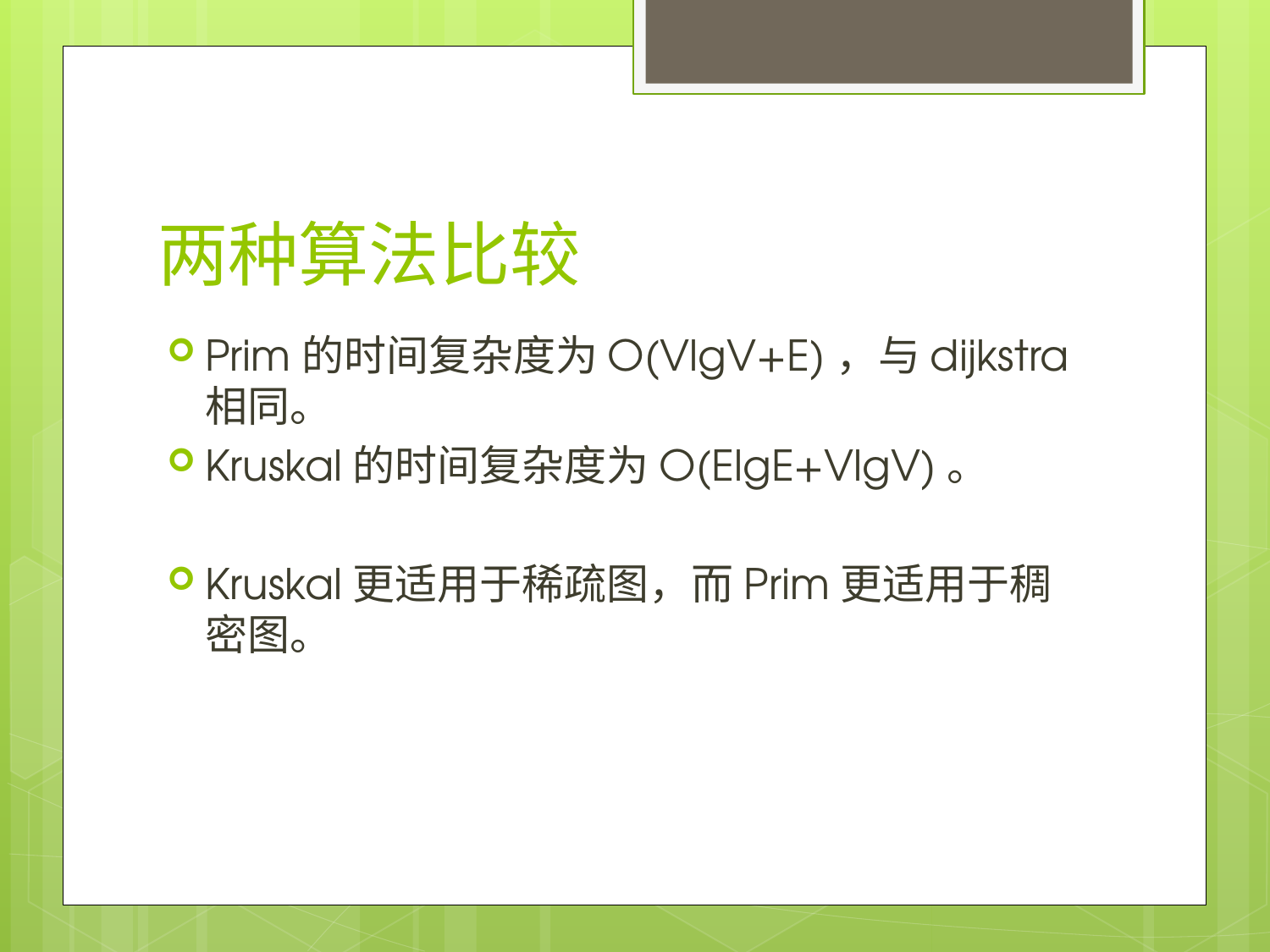

# 两种算法比较
Prim的时间复杂度为O(VlgV+E)，与dijkstra相同。
Kruskal的时间复杂度为O(ElgE+VlgV)。

Kruskal更适用于稀疏图，而Prim更适用于稠密图。